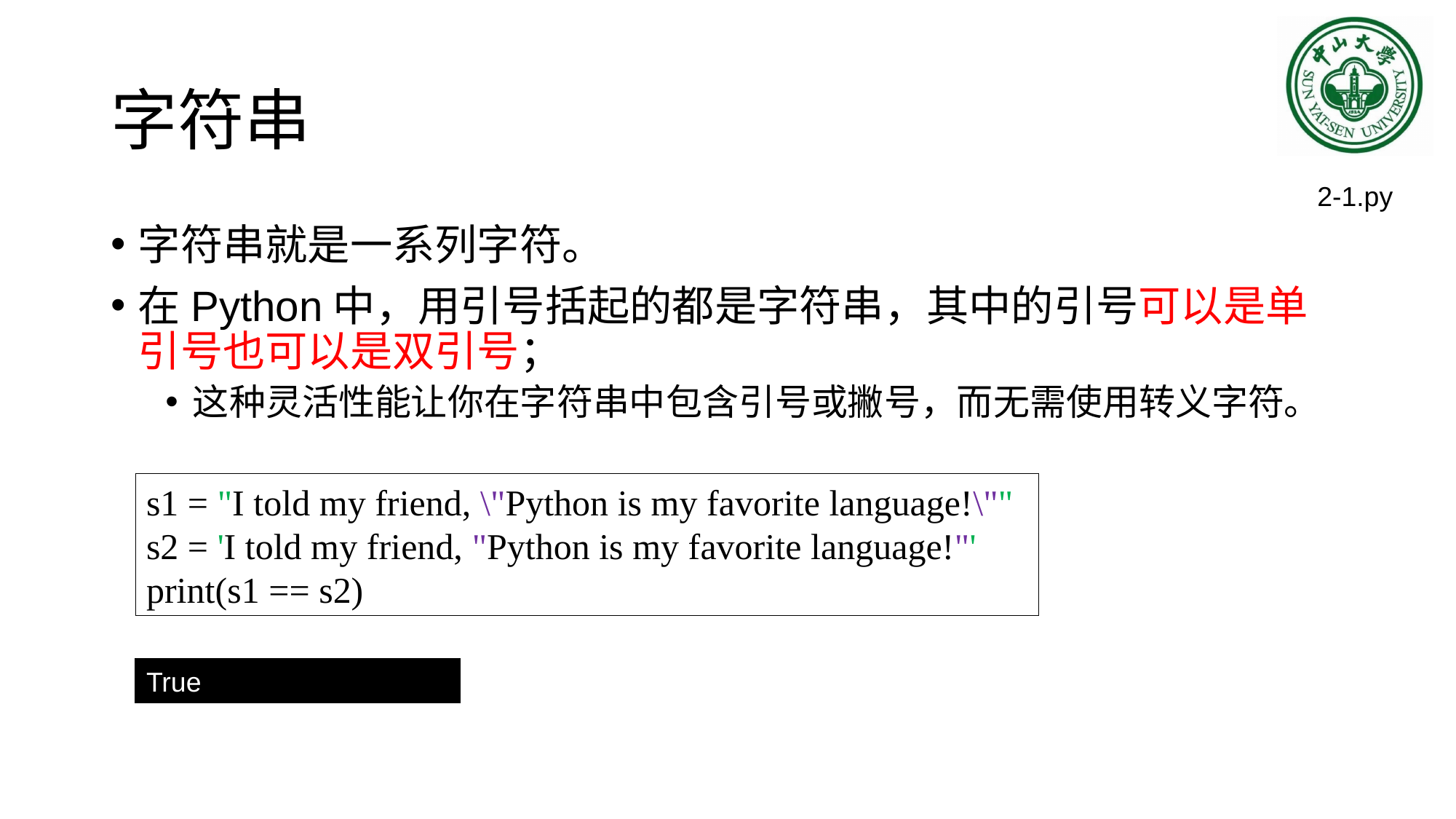

# 字符串
2-1.py
字符串就是一系列字符。
在Python中，用引号括起的都是字符串，其中的引号可以是单引号也可以是双引号；
这种灵活性能让你在字符串中包含引号或撇号，而无需使用转义字符。
s1 = "I told my friend, \"Python is my favorite language!\""
s2 = 'I told my friend, "Python is my favorite language!"'
print(s1 == s2)
True